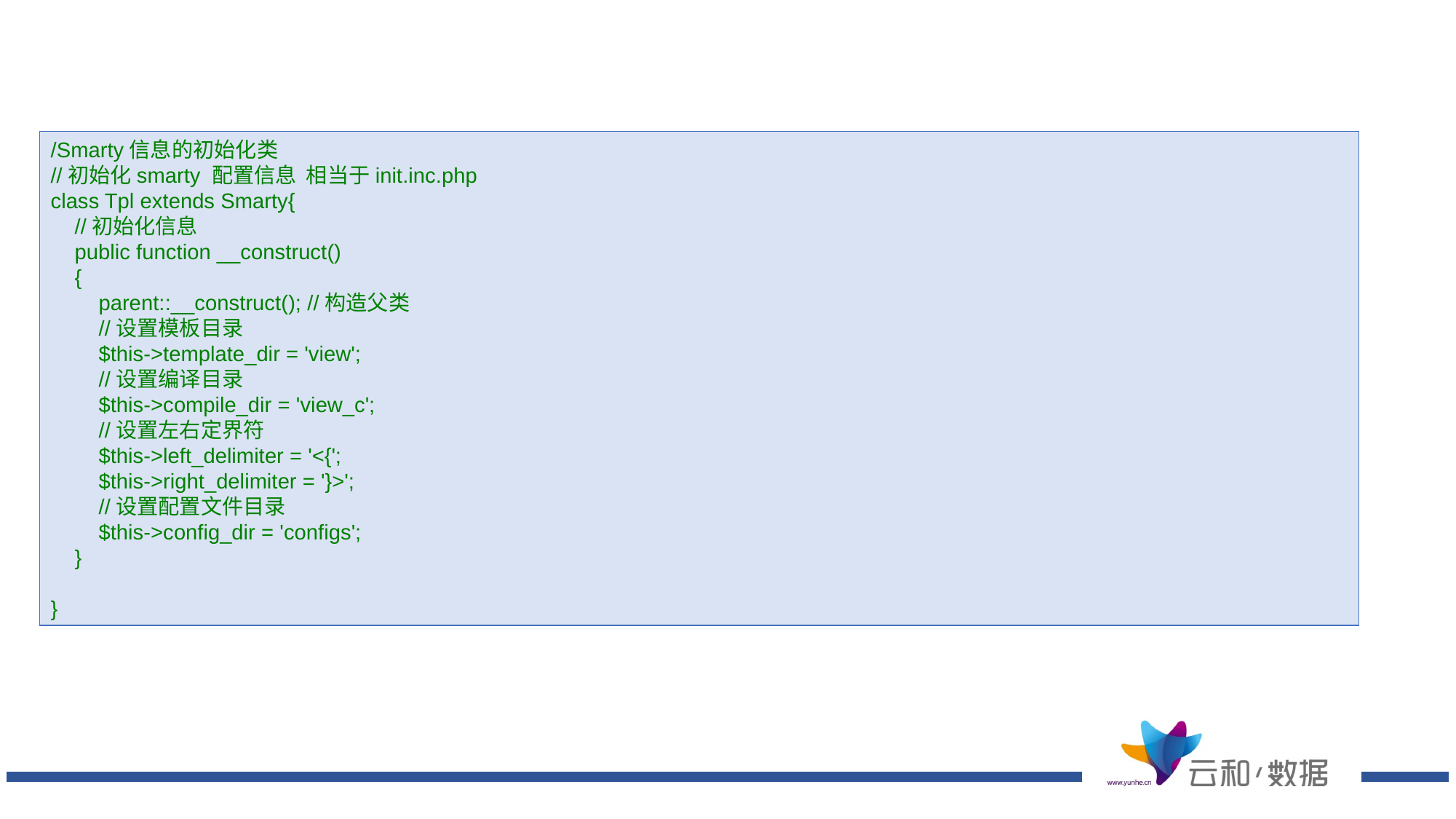

/Smarty信息的初始化类
//初始化smarty 配置信息  相当于init.inc.php
class Tpl extends Smarty{
    //初始化信息
    public function __construct()
    {
        parent::__construct(); //构造父类
        //设置模板目录
        $this->template_dir = 'view';
        //设置编译目录
        $this->compile_dir = 'view_c';
        //设置左右定界符
        $this->left_delimiter = '<{';
        $this->right_delimiter = '}>';
        //设置配置文件目录
        $this->config_dir = 'configs';
    }

}